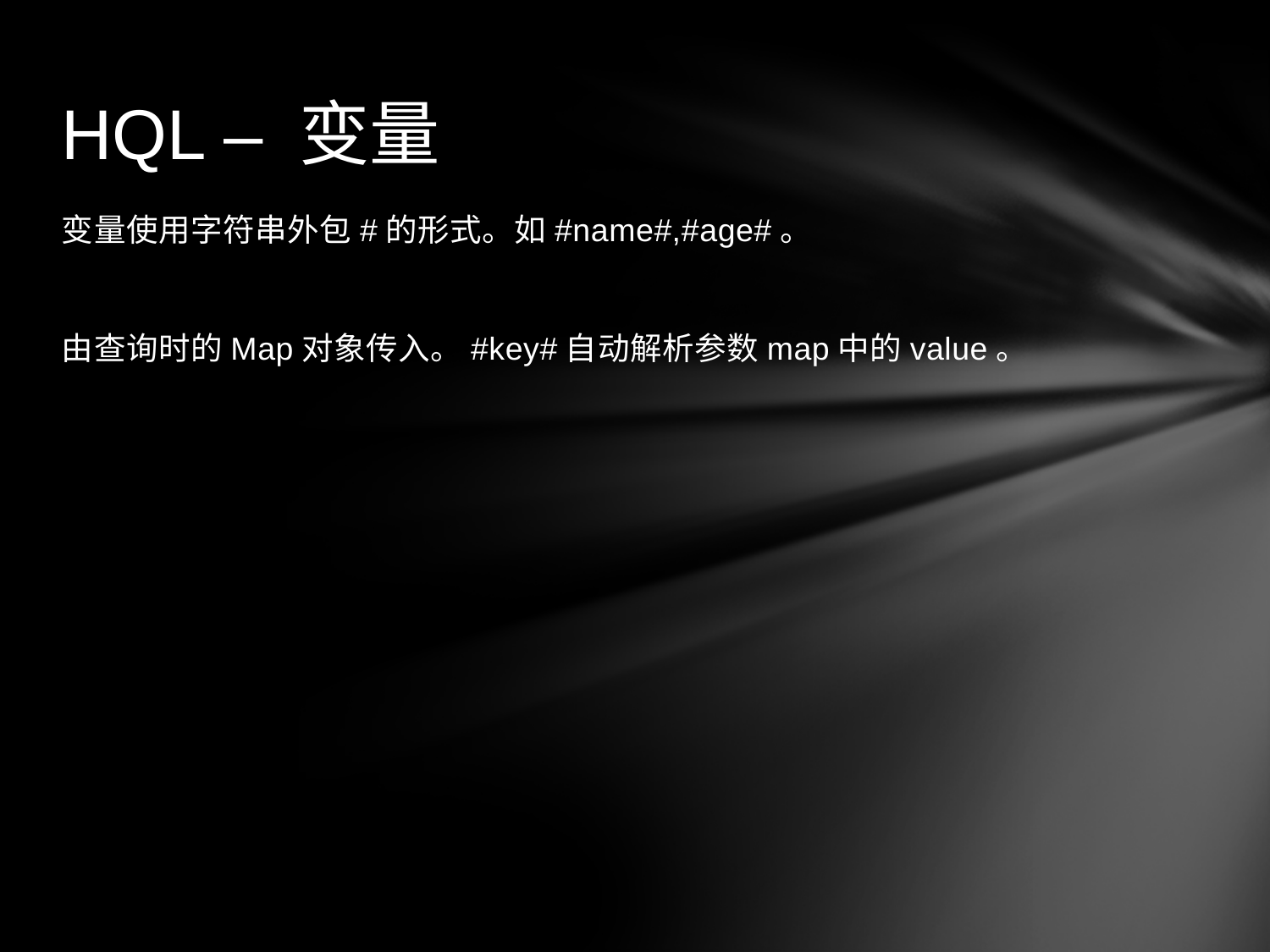

# HQL – 变量
变量使用字符串外包#的形式。如#name#,#age#。

由查询时的Map对象传入。#key#自动解析参数map中的value。